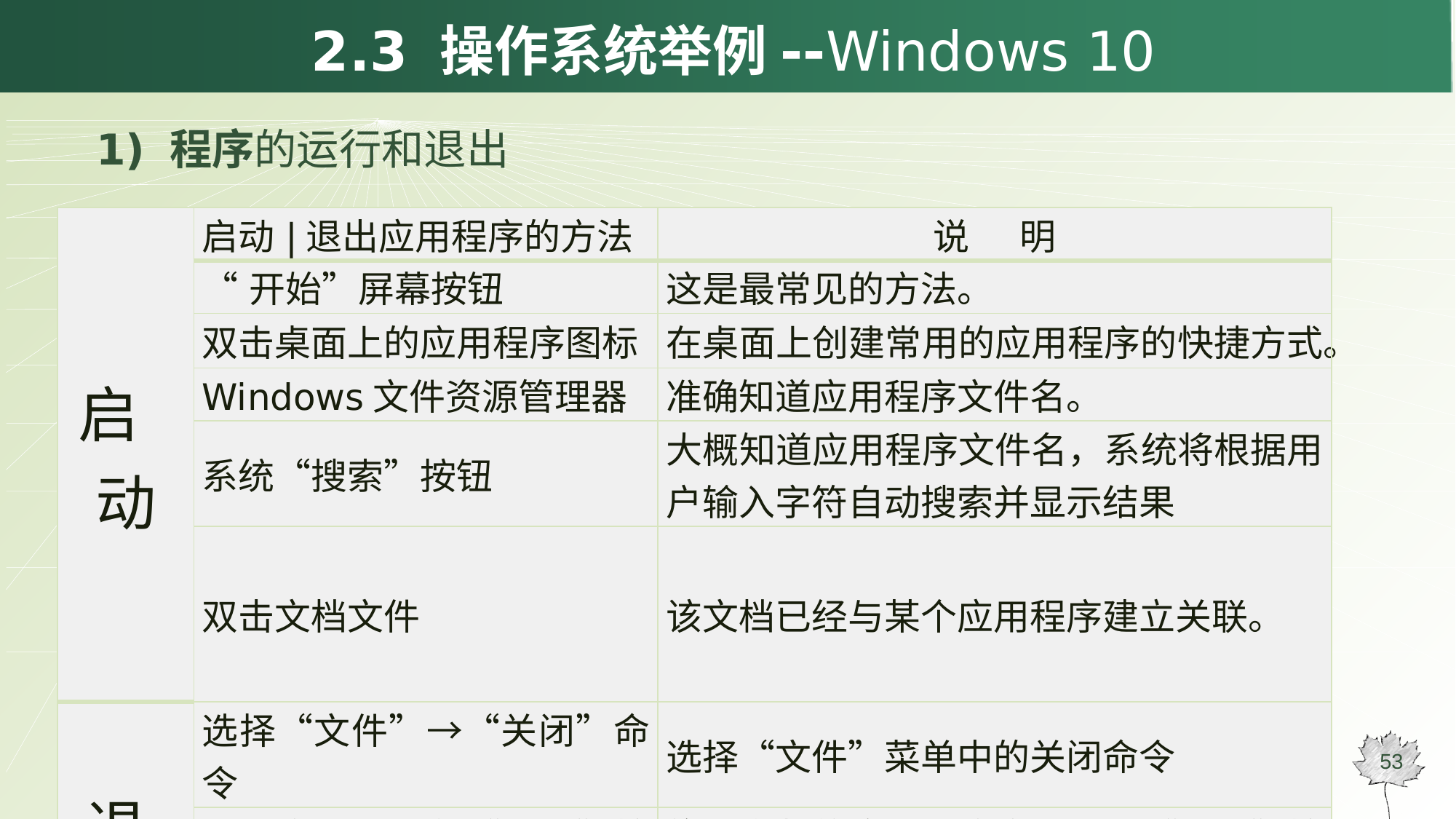

# 2.3 操作系统举例--Windows 10
1) 程序的运行和退出
| 启动 | 启动|退出应用程序的方法 | 说明 |
| --- | --- | --- |
|  | “开始”屏幕按钮 | 这是最常见的方法。 |
|  | 双击桌面上的应用程序图标 | 在桌面上创建常用的应用程序的快捷方式。 |
|  | Windows文件资源管理器 | 准确知道应用程序文件名。 |
|  | 系统“搜索”按钮 | 大概知道应用程序文件名，系统将根据用户输入字符自动搜索并显示结果 |
|  | 双击文档文件 | 该文档已经与某个应用程序建立关联。 |
| 退出 | 选择“文件”→“关闭”命令 | 选择“文件”菜单中的关闭命令 |
|  | 单击窗口右上角“关闭”按钮 | 绝大多数的应用程序窗口都有“关闭”按钮。 |
|  | Windows任务管理器 | 强行关闭应用程序 |
|  | 按下Alt+[F4]快捷键 | 该应用程序窗口为当前窗口 |
53